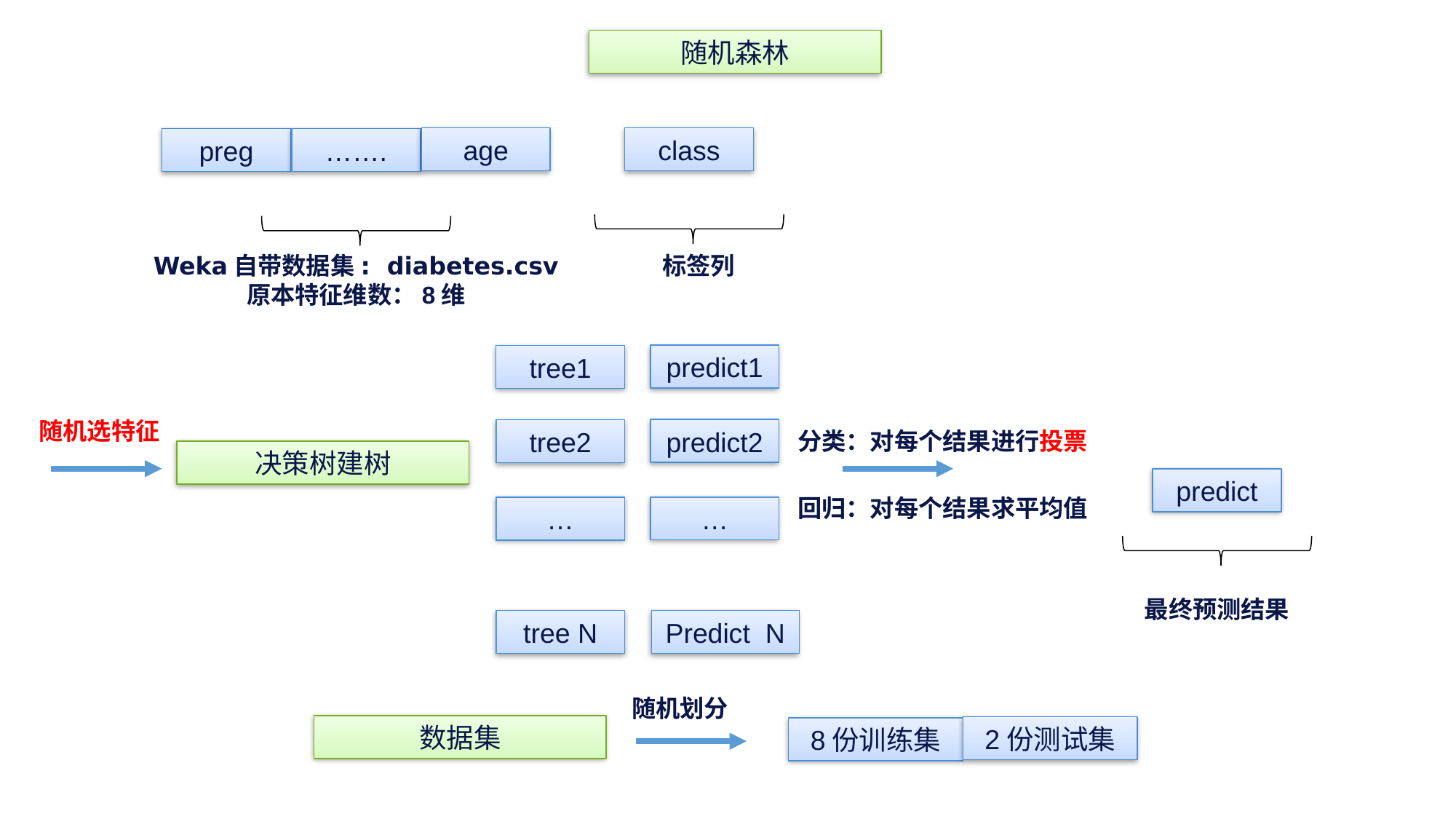

随机森林
class
age
…….
preg

Weka自带数据集:  diabetes.csv
原本特征维数：8维
标签列
predict1
tree1
随机选特征
predict2
tree2
分类：对每个结果进行投票
决策树建树

predict
回归：对每个结果求平均值
…
…
最终预测结果
Predict  N
tree N
随机划分
数据集
2份测试集
8份训练集